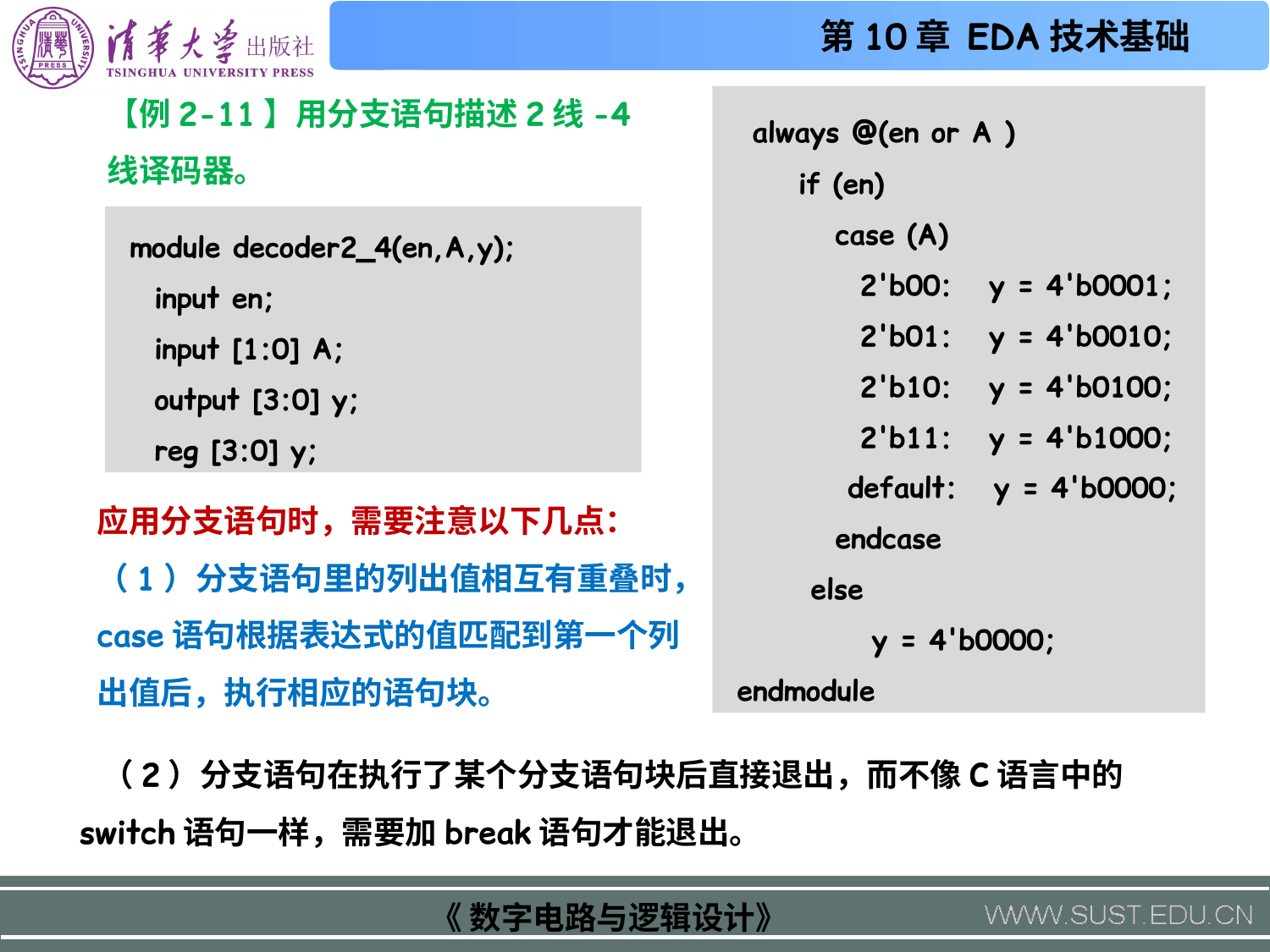

【例2-11】用分支语句描述2线-4线译码器。
  always @(en or A )
      if (en)
         case (A)
           2'b00:   y = 4'b0001;
           2'b01:   y = 4'b0010;
           2'b10:   y = 4'b0100;
           2'b11:   y = 4'b1000;
          default:   y = 4'b0000;
         endcase
       else
            y = 4'b0000;
 endmodule
 module decoder2_4(en,A,y);
   input en;
   input [1:0] A;
   output [3:0] y;
   reg [3:0] y;
应用分支语句时，需要注意以下几点：
（1）分支语句里的列出值相互有重叠时，case语句根据表达式的值匹配到第一个列出值后，执行相应的语句块。
  （2）分支语句在执行了某个分支语句块后直接退出，而不像C语言中的switch语句一样，需要加break语句才能退出。